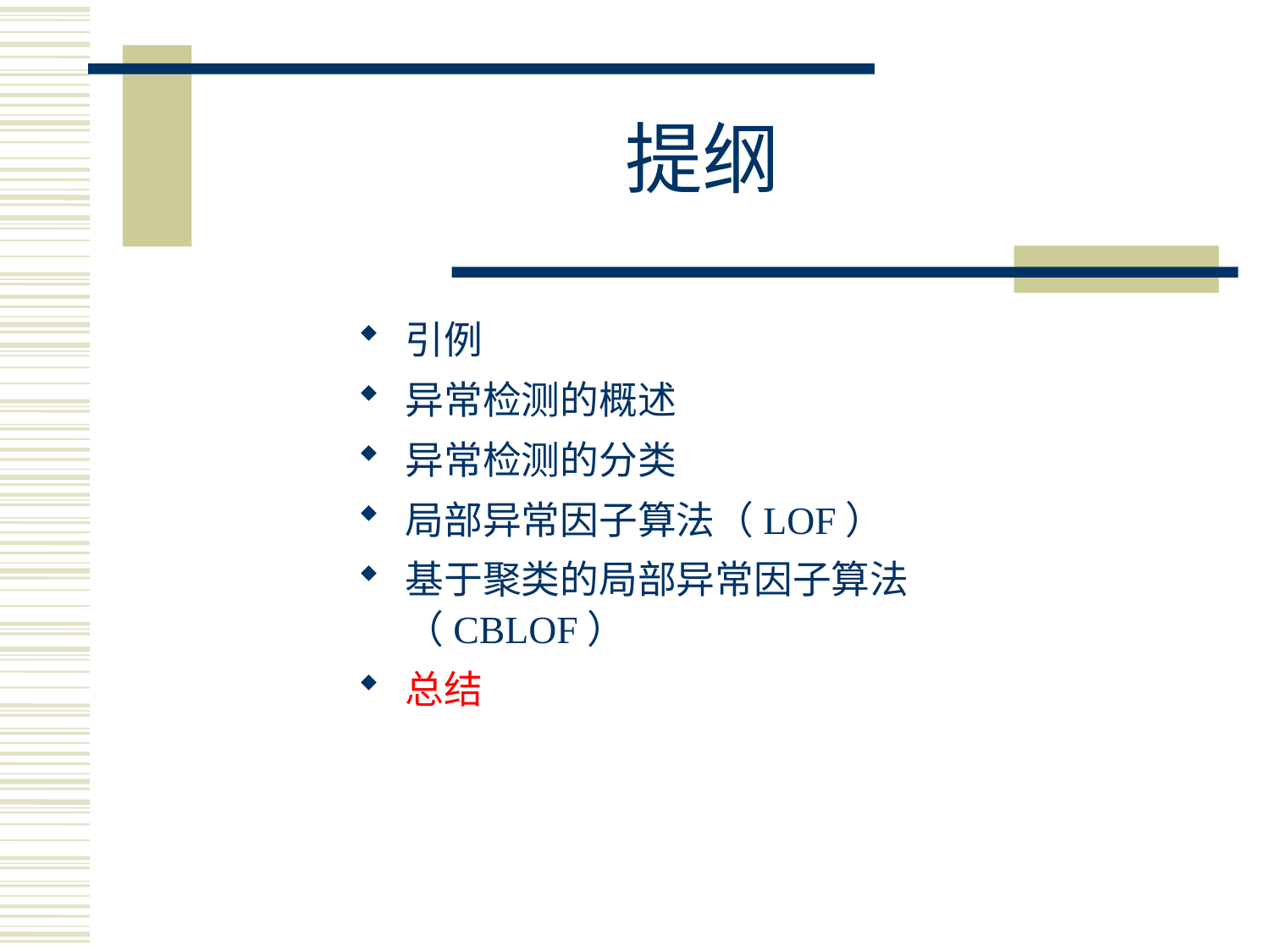

# 提纲
引例
异常检测的概述
异常检测的分类
局部异常因子算法（LOF）
基于聚类的局部异常因子算法（CBLOF）
总结